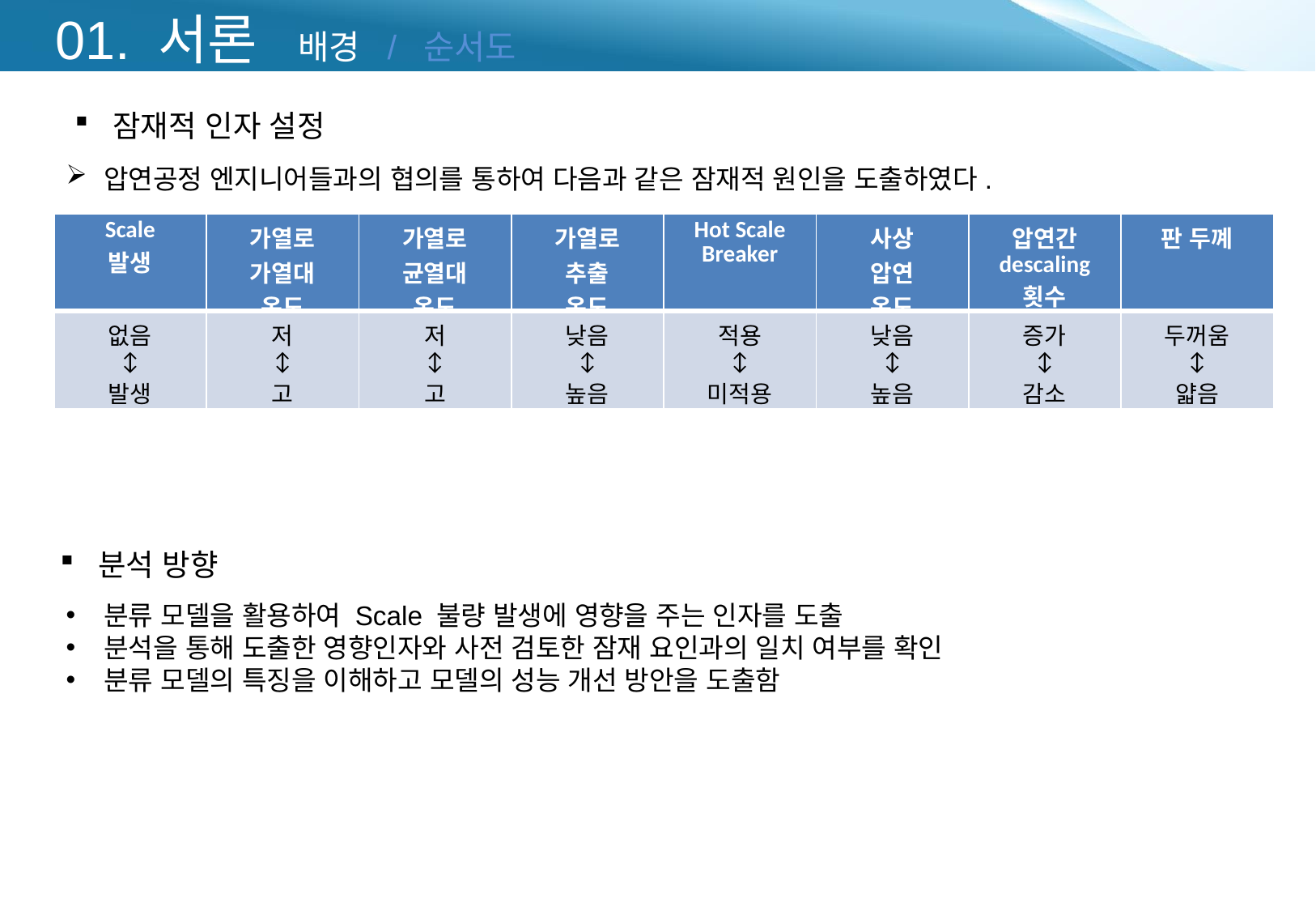

01. 서론	배경  /  순서도

잠재적 인자 설정
압연공정 엔지니어들과의 협의를 통하여 다음과 같은 잠재적 원인을 도출하였다.
| Scale 발생 | 가열로 가열대 온도 | 가열로 균열대 온도 | 가열로 추출 온도 | Hot Scale Breaker | 사상 압연 온도 | 압연간 descaling 횟수 | 판 두꼐 |
| --- | --- | --- | --- | --- | --- | --- | --- |
| 없음 ↕ 발생 | 저 ↕ 고 | 저 ↕ 고 | 낮음 ↕ 높음 | 적용 ↕ 미적용 | 낮음 ↕ 높음 | 증가 ↕ 감소 | 두꺼움 ↕ 얇음 |
분석 방향
분류 모델을 활용하여 Scale 불량 발생에 영향을 주는 인자를 도출
분석을 통해 도출한 영향인자와 사전 검토한 잠재 요인과의 일치 여부를 확인
분류 모델의 특징을 이해하고 모델의 성능 개선 방안을 도출함